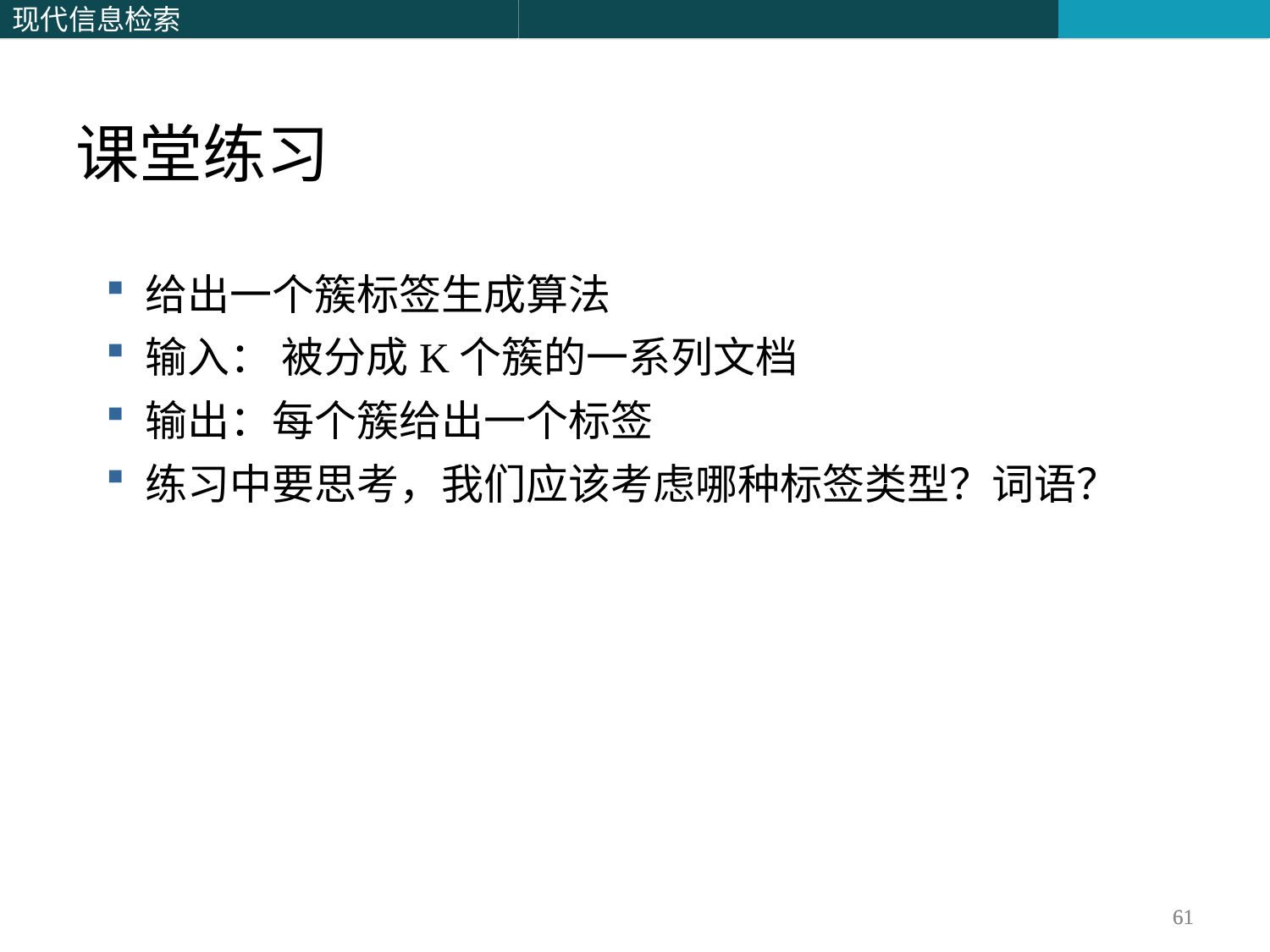

课堂练习

给出一个簇标签生成算法
输入： 被分成K个簇的一系列文档
输出：每个簇给出一个标签
练习中要思考，我们应该考虑哪种标签类型？词语？
61
61